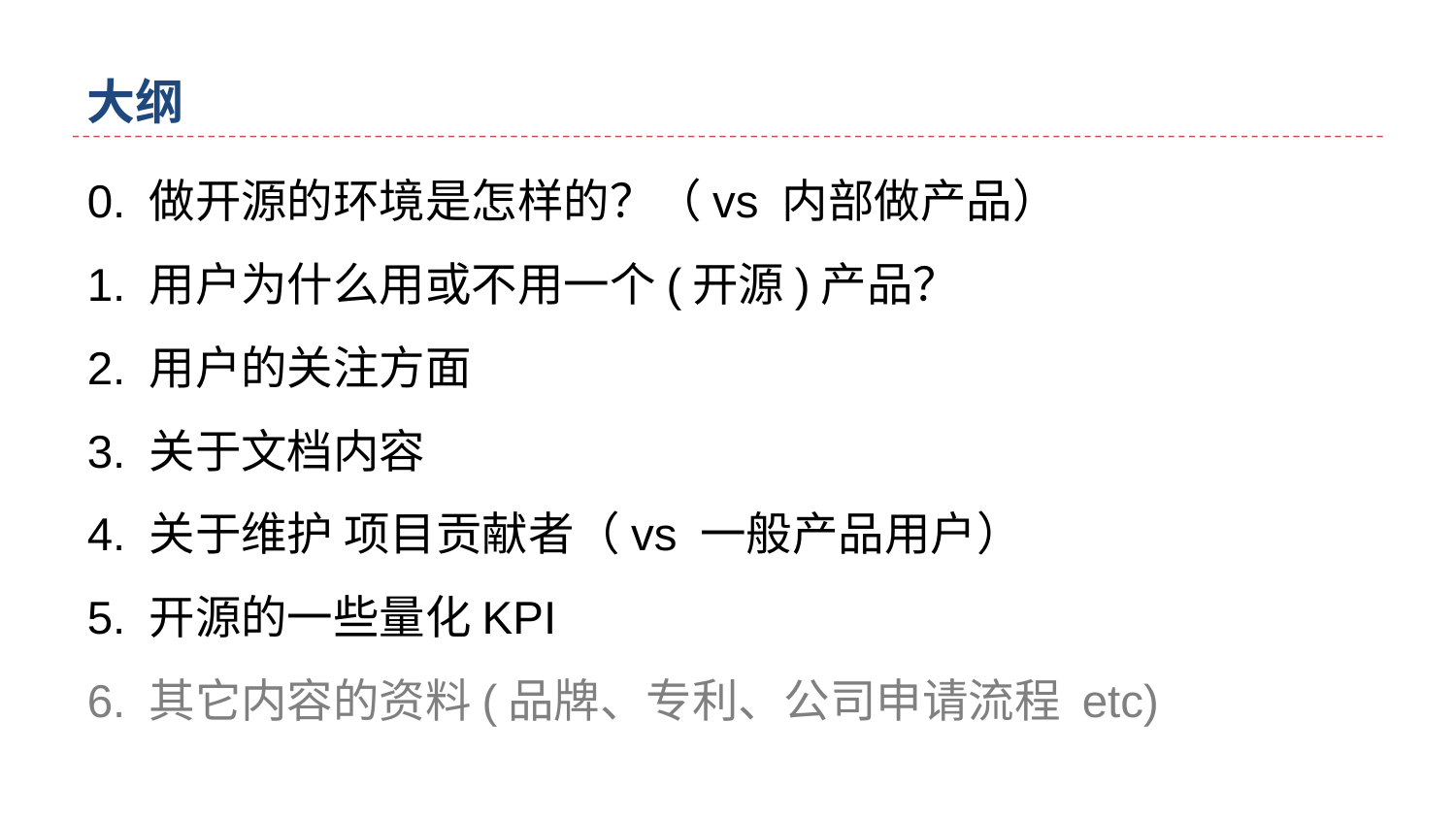

# 大纲
0. 做开源的环境是怎样的？（vs 内部做产品）
1. 用户为什么用或不用一个(开源)产品？
2. 用户的关注方面
3. 关于文档内容
4. 关于维护 项目贡献者（vs 一般产品用户）
5. 开源的一些量化KPI
6. 其它内容的资料(品牌、专利、公司申请流程 etc)